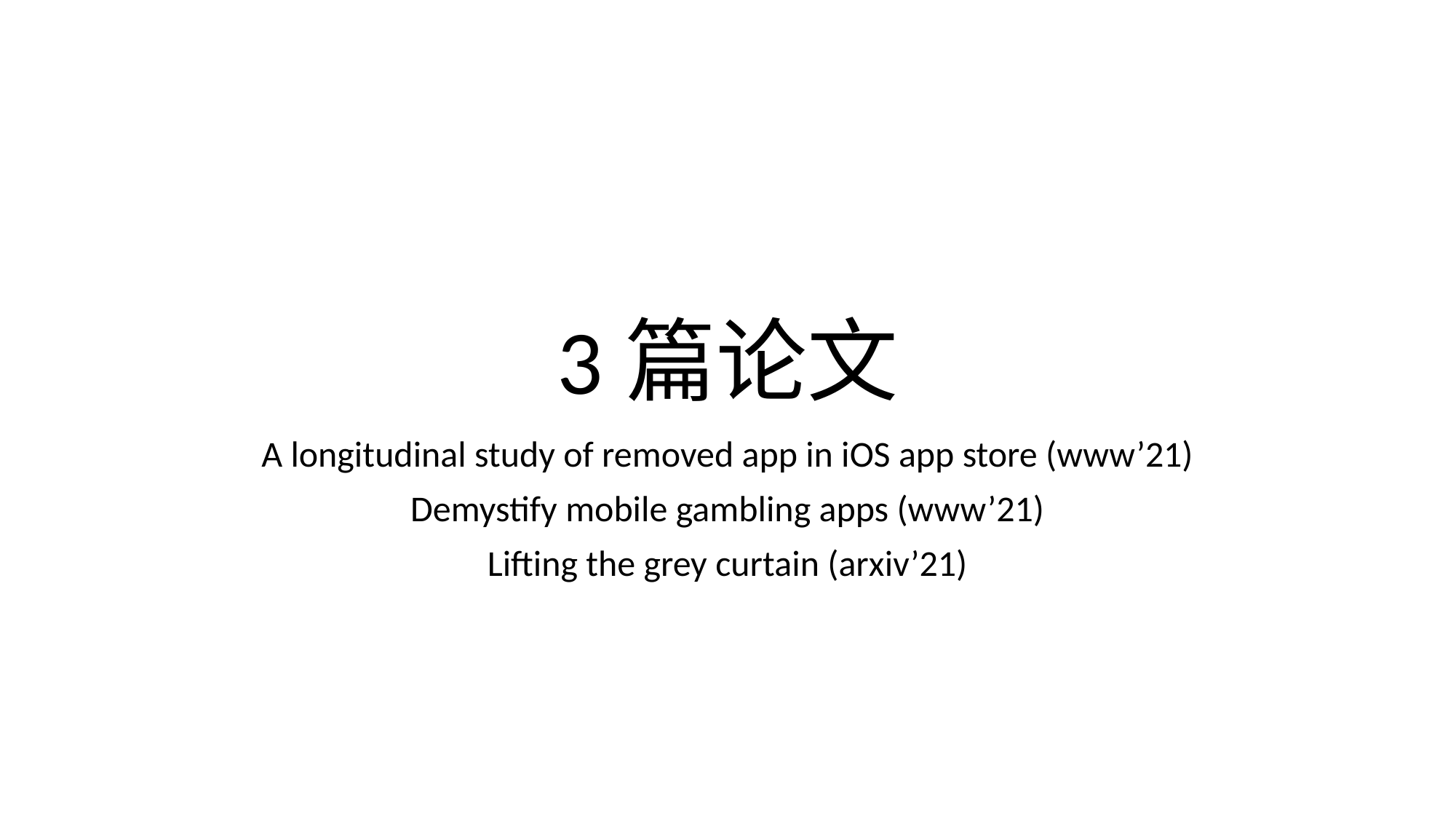

# 3篇论文
A longitudinal study of removed app in iOS app store (www’21)
Demystify mobile gambling apps (www’21)
Lifting the grey curtain (arxiv’21)